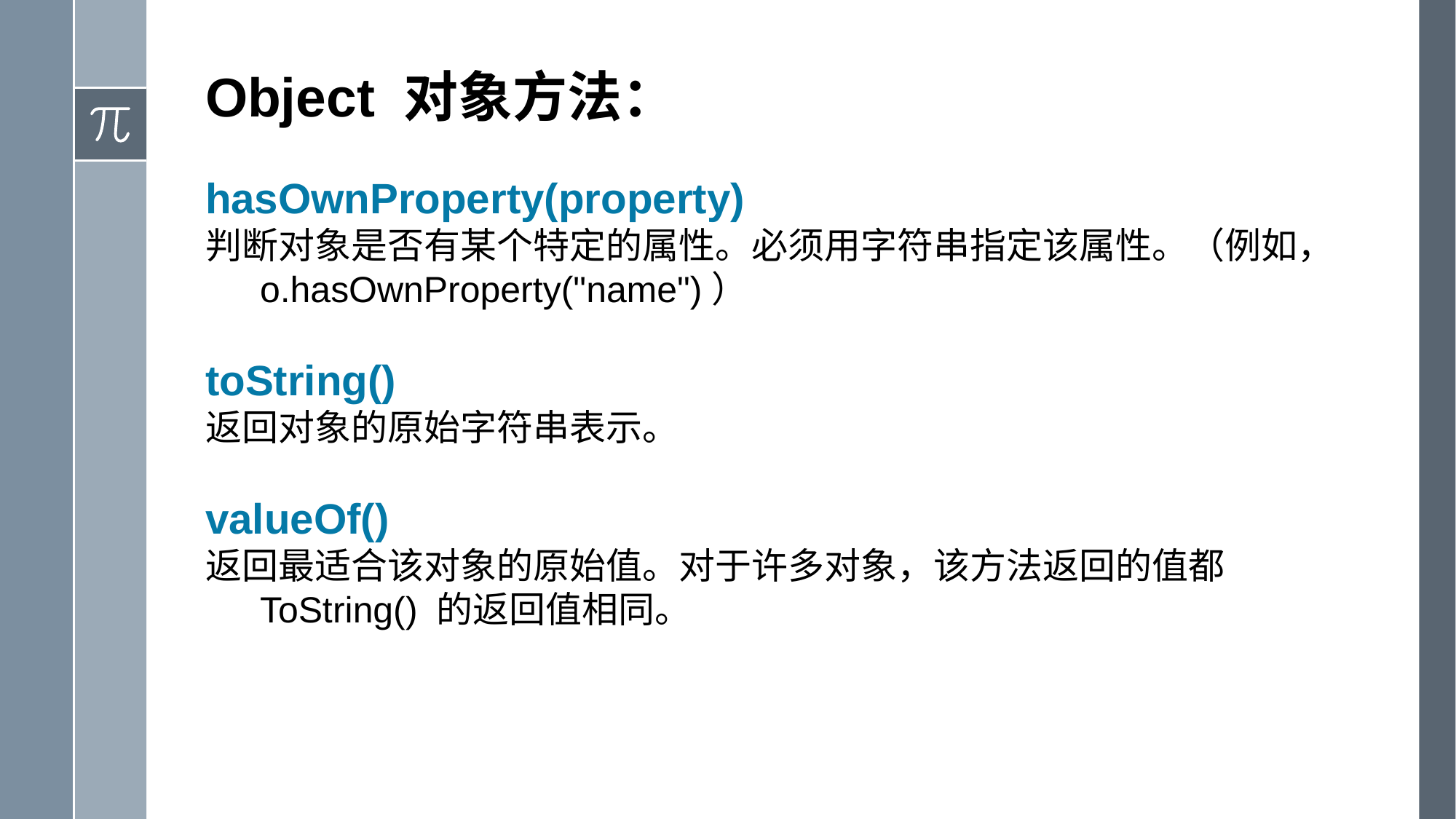

Object 对象方法：

hasOwnProperty(property)
判断对象是否有某个特定的属性。必须用字符串指定该属性。（例如，o.hasOwnProperty("name")）

toString()
返回对象的原始字符串表示。

valueOf()
返回最适合该对象的原始值。对于许多对象，该方法返回的值都ToString() 的返回值相同。